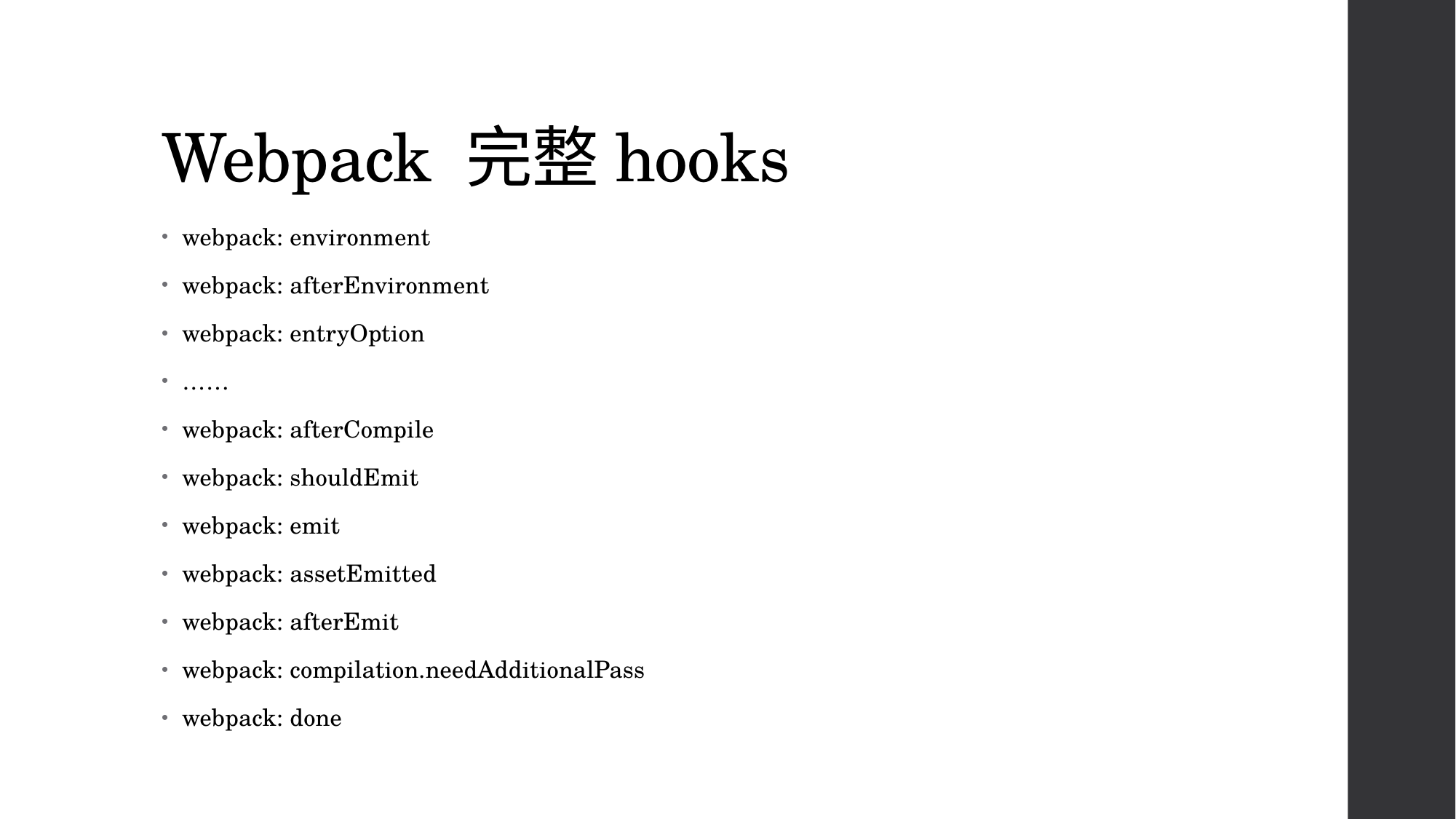

# Webpack 完整hooks
webpack: environment
webpack: afterEnvironment
webpack: entryOption
……
webpack: afterCompile
webpack: shouldEmit
webpack: emit
webpack: assetEmitted
webpack: afterEmit
webpack: compilation.needAdditionalPass
webpack: done